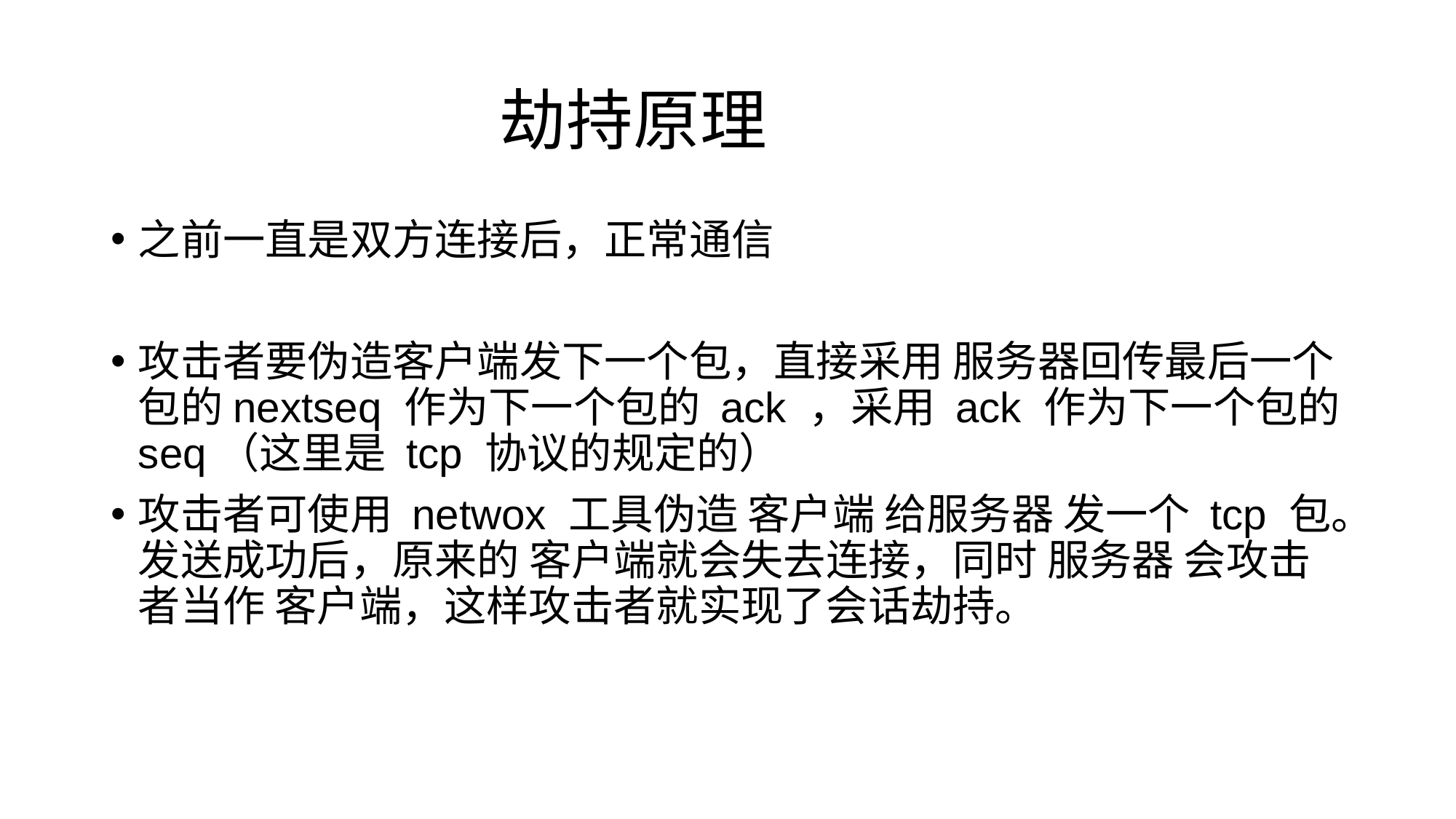

# 劫持原理
之前一直是双方连接后，正常通信

攻击者要伪造客户端发下一个包，直接采用 服务器回传最后一个包的nextseq 作为下一个包的 ack ，采用 ack 作为下一个包的 seq（这里是 tcp 协议的规定的）
攻击者可使用 netwox 工具伪造 客户端 给服务器 发一个 tcp 包。发送成功后，原来的 客户端就会失去连接，同时 服务器 会攻击者当作 客户端，这样攻击者就实现了会话劫持。